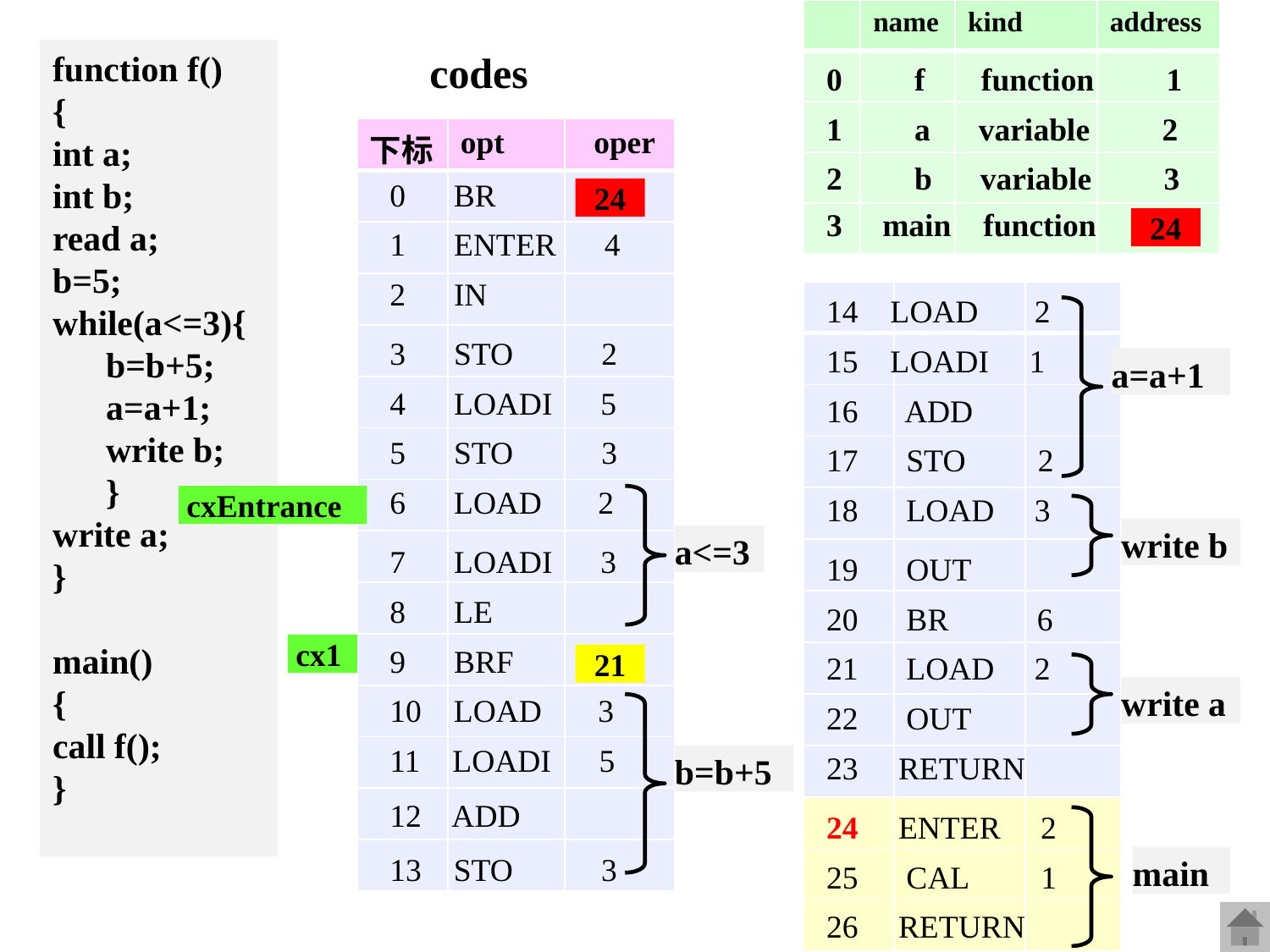

|  | name | kind | address |
| --- | --- | --- | --- |
|  |  |  |  |
|  |  |  |  |
|  |  |  |  |
|  |  |  |  |
function f()
{
int a;
int b;
read a;
b=5;
while(a<=3){
      b=b+5;
      a=a+1;
      write b;
      }
write a;
}

main()
{
call f();
}

codes
0         f       function         1
1         a      variable         2
| 下标 | opt | oper |
| --- | --- | --- |
|  |  |  |
|  |  |  |
|  |  |  |
|  |  |  |
|  |  |  |
|  |  |  |
|  |  |  |
|  |  |  |
|  |  |  |
|  |  |  |
|  |  |  |
|  |  |  |
|  |  |  |
|  |  |  |
2         b      variable         3
0      BR
24
3     main    function
24
1      ENTER      4
2      IN
|  |  |  |
| --- | --- | --- |
|  |  |  |
|  |  |  |
|  |  |  |
|  |  |  |
|  |  |  |
|  |  |  |
|  |  |  |
|  |  |  |
|  |  |  |
|  |  |  |
|  |  |  |
|  |  |  |
14    LOAD       2

a=a+1
3      STO           2
15    LOADI     1
4      LOADI      5
16      ADD
5      STO           3
17      STO         2
6      LOAD       2
 cxEntrance

a<=3
18      LOAD     3

write b
7      LOADI      3
19      OUT
8      LE
20      BR           6
 cx1
9      BRF
21
21      LOAD     2

write a
10    LOAD       3

b=b+5
22      OUT
11    LOADI      5
23     RETURN
12    ADD
24     ENTER     2

main
13    STO           3
25      CAL         1

26     RETURN